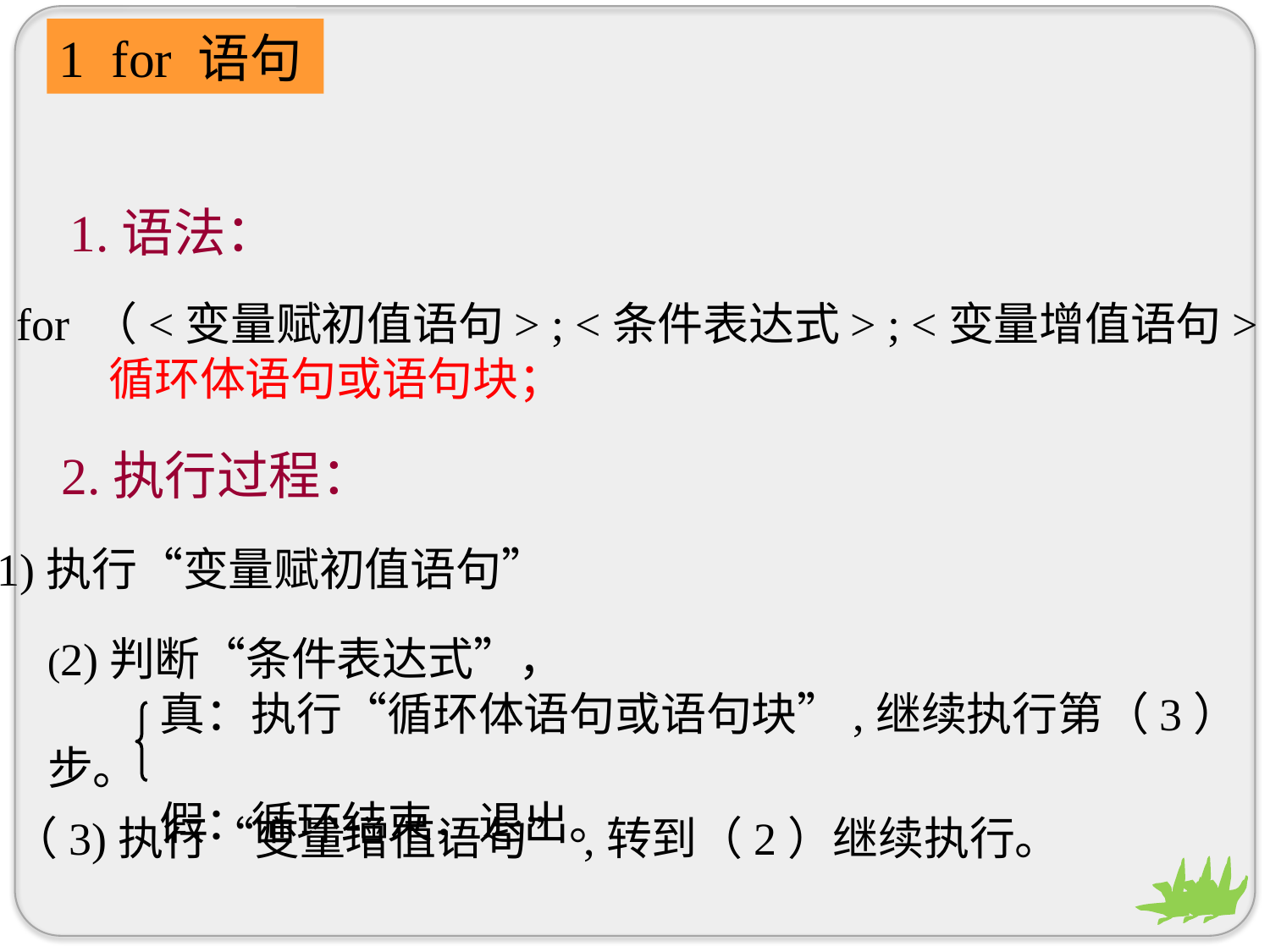

1  for 语句
1.语法：
for （<变量赋初值语句> ; <条件表达式> ; <变量增值语句>）
        循环体语句或语句块；
2.执行过程：
(1)执行“变量赋初值语句”
(2)判断“条件表达式”，
          真：执行“循环体语句或语句块”,继续执行第（3）步。
          假：循环结束，退出。

（3)执行“变量增值语句”,转到（2）继续执行。
51